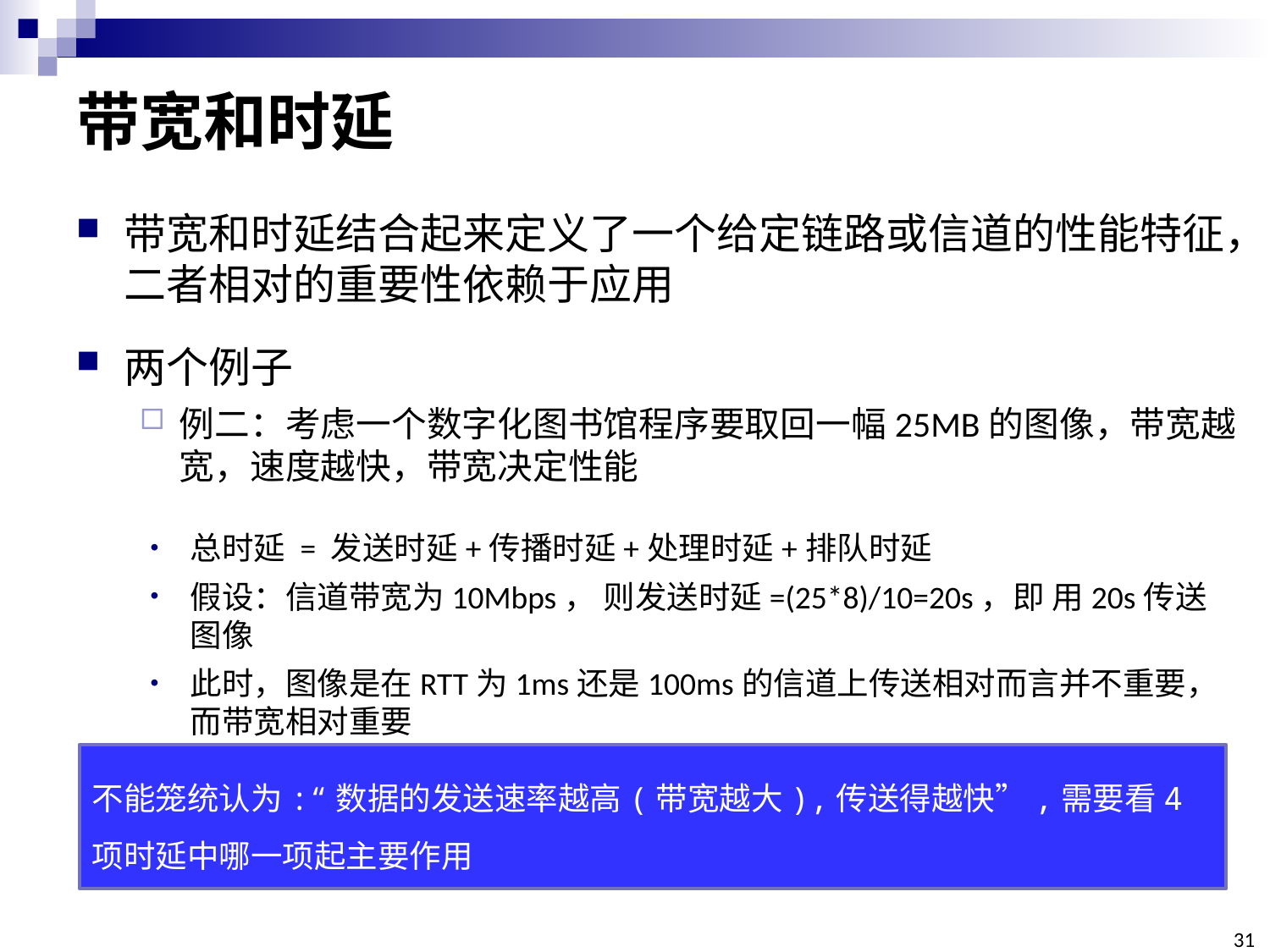

# 带宽和时延
带宽和时延结合起来定义了一个给定链路或信道的性能特征，二者相对的重要性依赖于应用
两个例子
例二：考虑一个数字化图书馆程序要取回一幅25MB的图像，带宽越宽，速度越快，带宽决定性能
总时延 = 发送时延+传播时延+处理时延+排队时延
假设：信道带宽为10Mbps， 则发送时延=(25*8)/10=20s，即 用20s传送图像
此时，图像是在RTT为1ms还是100ms的信道上传送相对而言并不重要，而带宽相对重要
不能笼统认为:“数据的发送速率越高(带宽越大),传送得越快”,需要看4项时延中哪一项起主要作用
31